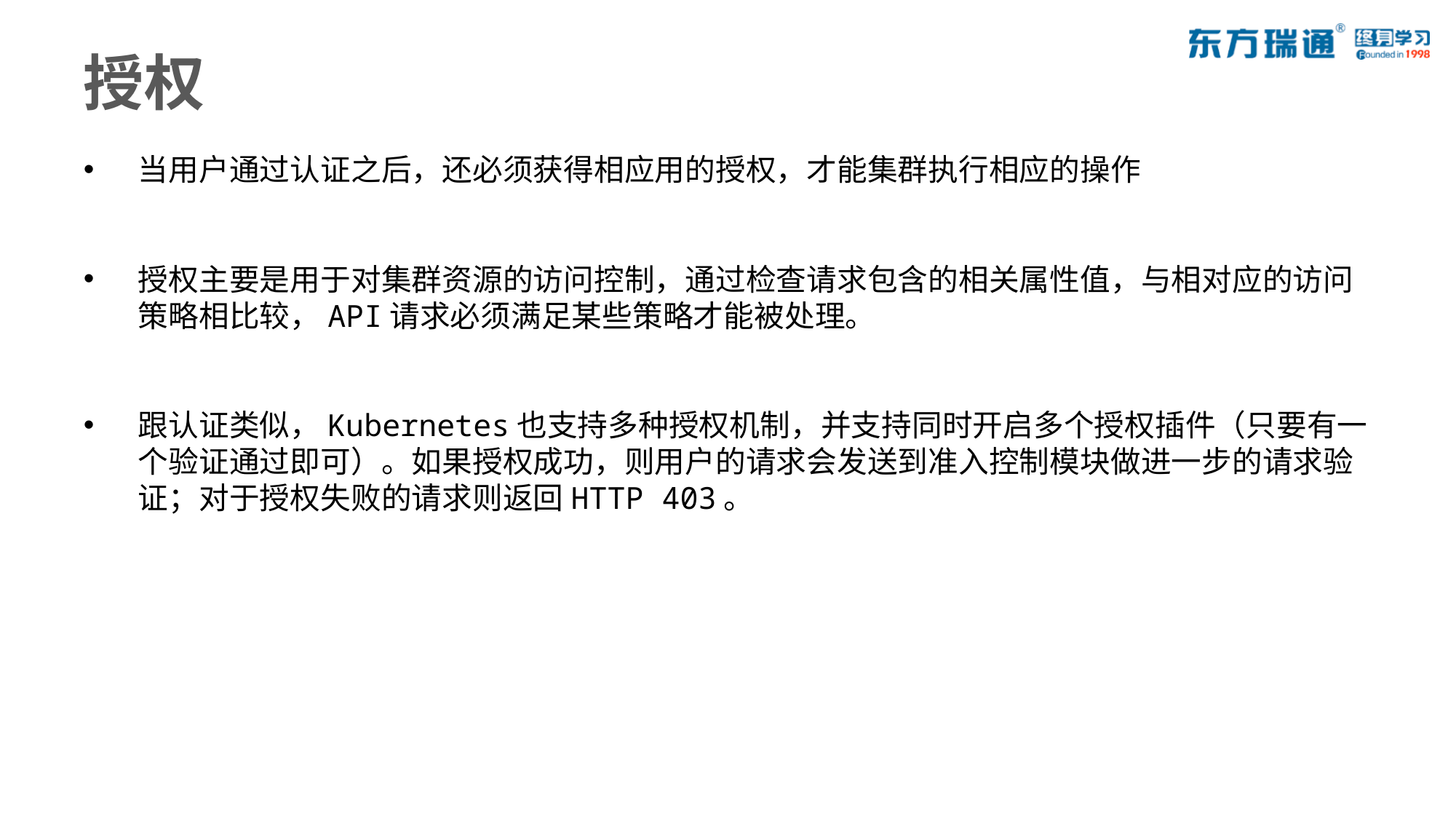

# 授权
当用户通过认证之后，还必须获得相应用的授权，才能集群执行相应的操作

授权主要是用于对集群资源的访问控制，通过检查请求包含的相关属性值，与相对应的访问策略相比较，API请求必须满足某些策略才能被处理。

跟认证类似，Kubernetes也支持多种授权机制，并支持同时开启多个授权插件（只要有一个验证通过即可）。如果授权成功，则用户的请求会发送到准入控制模块做进一步的请求验证；对于授权失败的请求则返回HTTP 403。